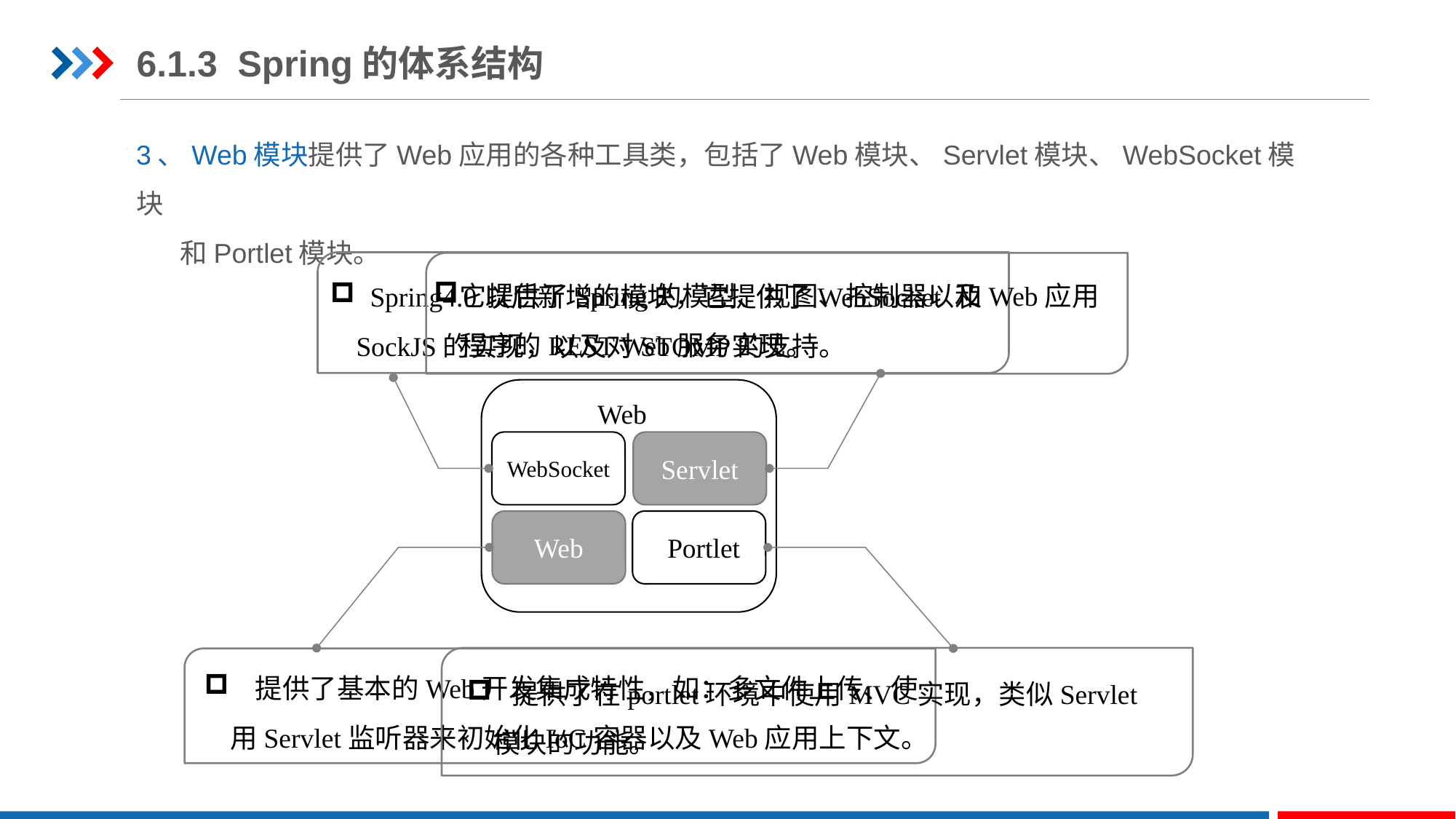

6.1.3  Spring的体系结构
3、Web模块提供了Web应用的各种工具类，包括了Web模块、Servlet模块、WebSocket模块
      和Portlet模块。
STEP  01

  Spring4.0以后新增的模块，它提供了WebSocket 和SockJS的实现，以及对STOMP的支持。

它提供了Spring的模型、视图、控制器以及Web应用程序的REST Web服务实现。

Web
WebSocket
Servlet
Web
   Portlet

   提供了基本的Web开发集成特性，如：多文件上传、使用Servlet监听器来初始化IoC容器以及Web应用上下文。

  提供了在portlet环境中使用MVC实现，类似Servlet模块的功能。